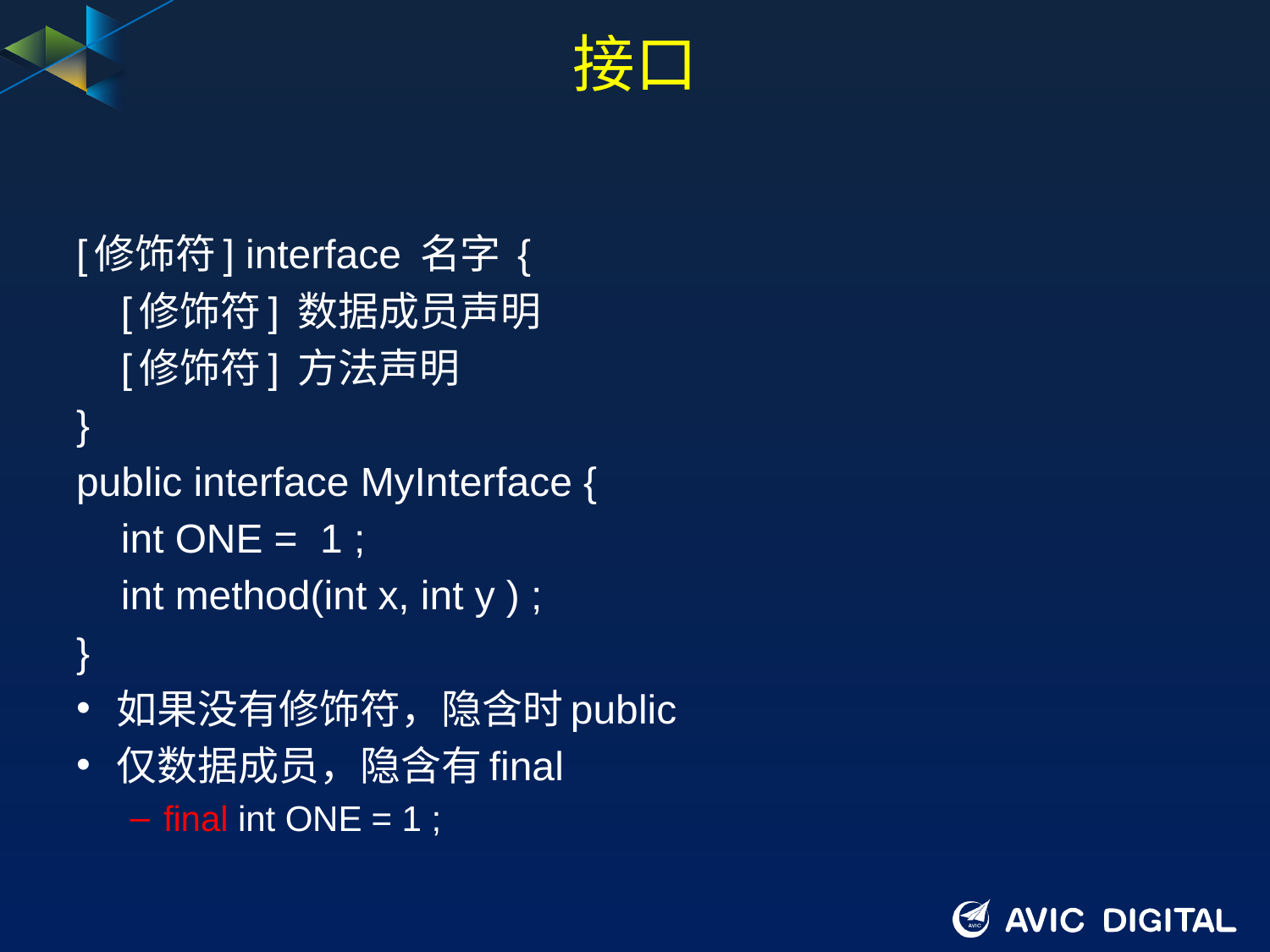

# 接口
[修饰符] interface 名字 {
    [修饰符] 数据成员声明
    [修饰符] 方法声明
}
public interface MyInterface {
    int ONE =  1 ;
    int method(int x, int y ) ;
}
如果没有修饰符，隐含时public
仅数据成员，隐含有final
final int ONE = 1 ;